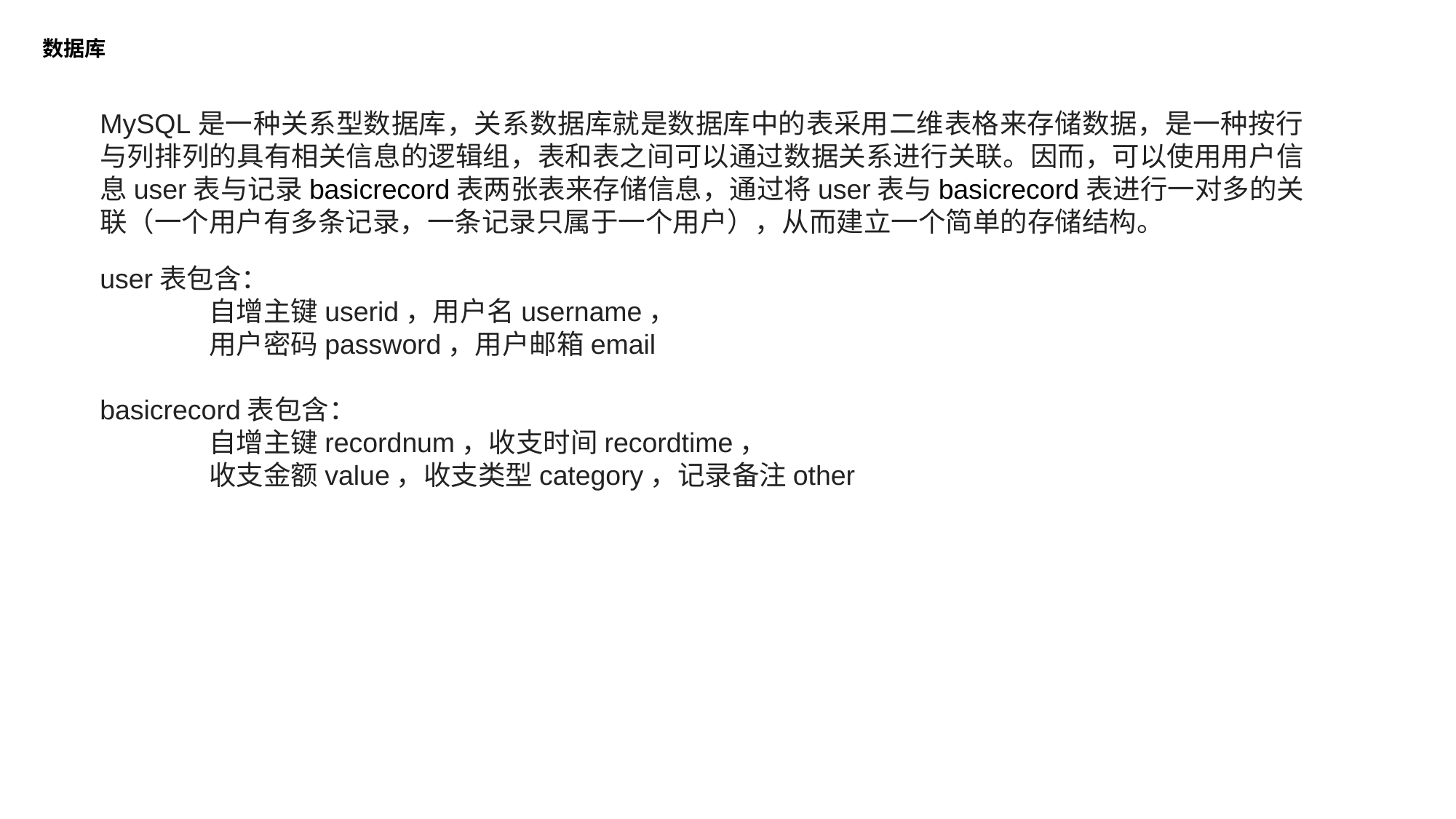

数据库
MySQL是一种关系型数据库，关系数据库就是数据库中的表采用二维表格来存储数据，是一种按行与列排列的具有相关信息的逻辑组，表和表之间可以通过数据关系进行关联。因而，可以使用用户信息user表与记录basicrecord表两张表来存储信息，通过将user表与basicrecord表进行一对多的关联（一个用户有多条记录，一条记录只属于一个用户），从而建立一个简单的存储结构。

user表包含：
	自增主键userid，用户名username，
	用户密码password，用户邮箱email

basicrecord表包含：
	自增主键recordnum，收支时间recordtime，
	收支金额value，收支类型category，记录备注other